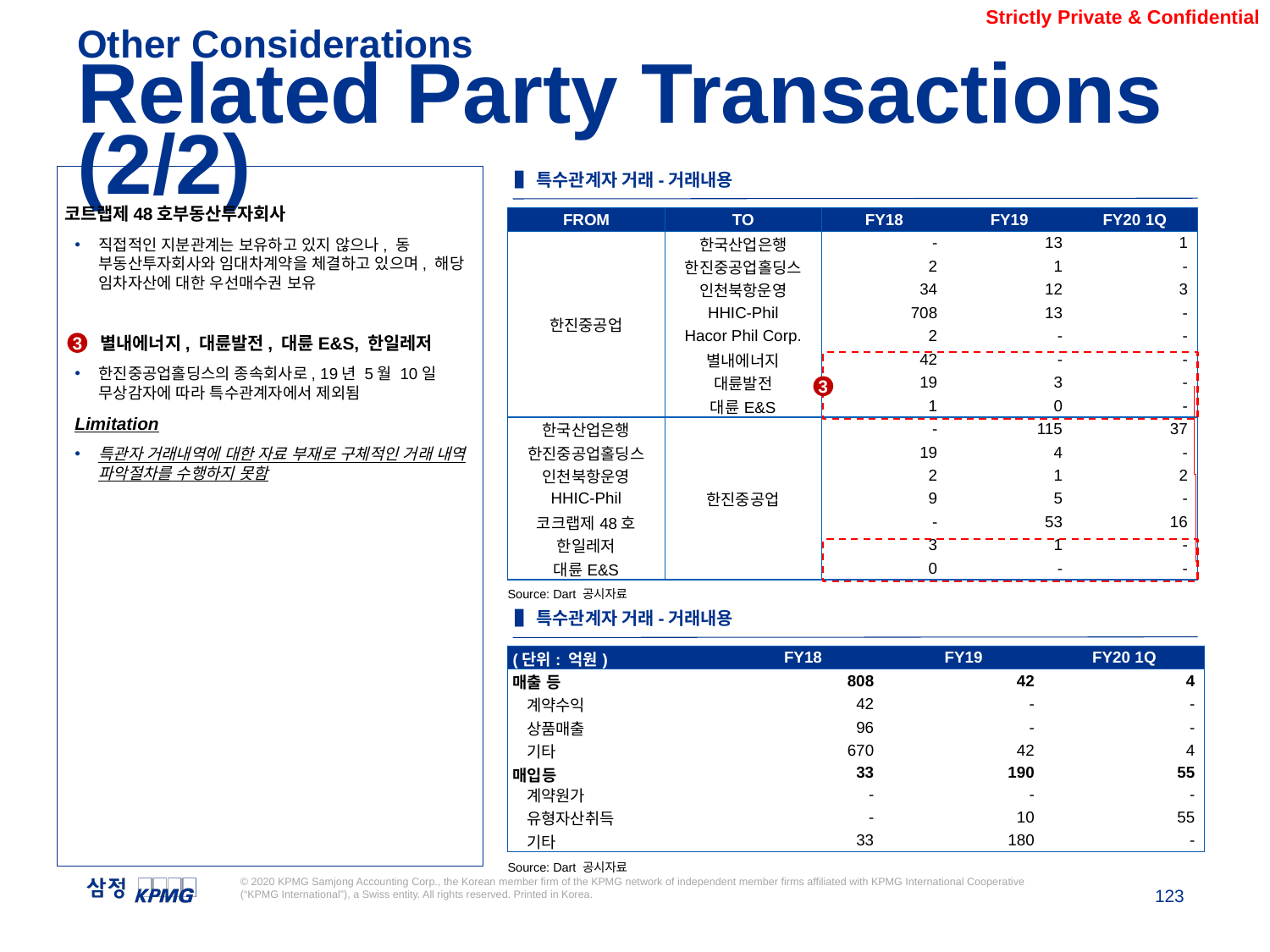

Other Considerations
Related Party Transactions (2/2)
▌특수관계자 거래-거래내용

코트랩제48호부동산투자회사
직접적인 지분관계는 보유하고 있지 않으나, 동 부동산투자회사와 임대차계약을 체결하고 있으며, 해당 임차자산에 대한 우선매수권 보유

     별내에너지, 대륜발전, 대륜E&S, 한일레저
한진중공업홀딩스의 종속회사로, 19년 5월 10일 무상감자에 따라 특수관계자에서 제외됨
Limitation
특관자 거래내역에 대한 자료 부재로 구체적인 거래 내역 파악절차를 수행하지 못함
| FROM | TO | FY18 | FY19 | FY20 1Q |
| --- | --- | --- | --- | --- |
| 한진중공업 | 한국산업은행 | - | 13 | 1 |
|  | 한진중공업홀딩스 | 2 | 1 | - |
|  | 인천북항운영 | 34 | 12 | 3 |
|  | HHIC-Phil | 708 | 13 | - |
|  | Hacor Phil Corp. | 2 | - | - |
|  | 별내에너지 | 42 | - | - |
|  | 대륜발전 | 19 | 3 | - |
|  | 대륜E&S | 1 | 0 | - |
| 한국산업은행 | 한진중공업 | - | 115 | 37 |
| 한진중공업홀딩스 |  | 19 | 4 | - |
| 인천북항운영 |  | 2 | 1 | 2 |
| HHIC-Phil |  | 9 | 5 | - |
| 코크랩제48호 |  | - | 53 | 16 |
| 한일레저 |  | 3 | 1 | - |
| 대륜E&S |  | 0 | - | - |
3

C
3

Source: Dart 공시자료
▌특수관계자 거래-거래내용

| (단위: 억원) | FY18 | FY19 | FY20 1Q |
| --- | --- | --- | --- |
| 매출 등 | 808 | 42 | 4 |
| 계약수익 | 42 | - | - |
| 상품매출 | 96 | - | - |
| 기타 | 670 | 42 | 4 |
| 매입등 | 33 | 190 | 55 |
| 계약원가 | - | - | - |
| 유형자산취득 | - | 10 | 55 |
| 기타 | 33 | 180 | - |
Source: Dart 공시자료